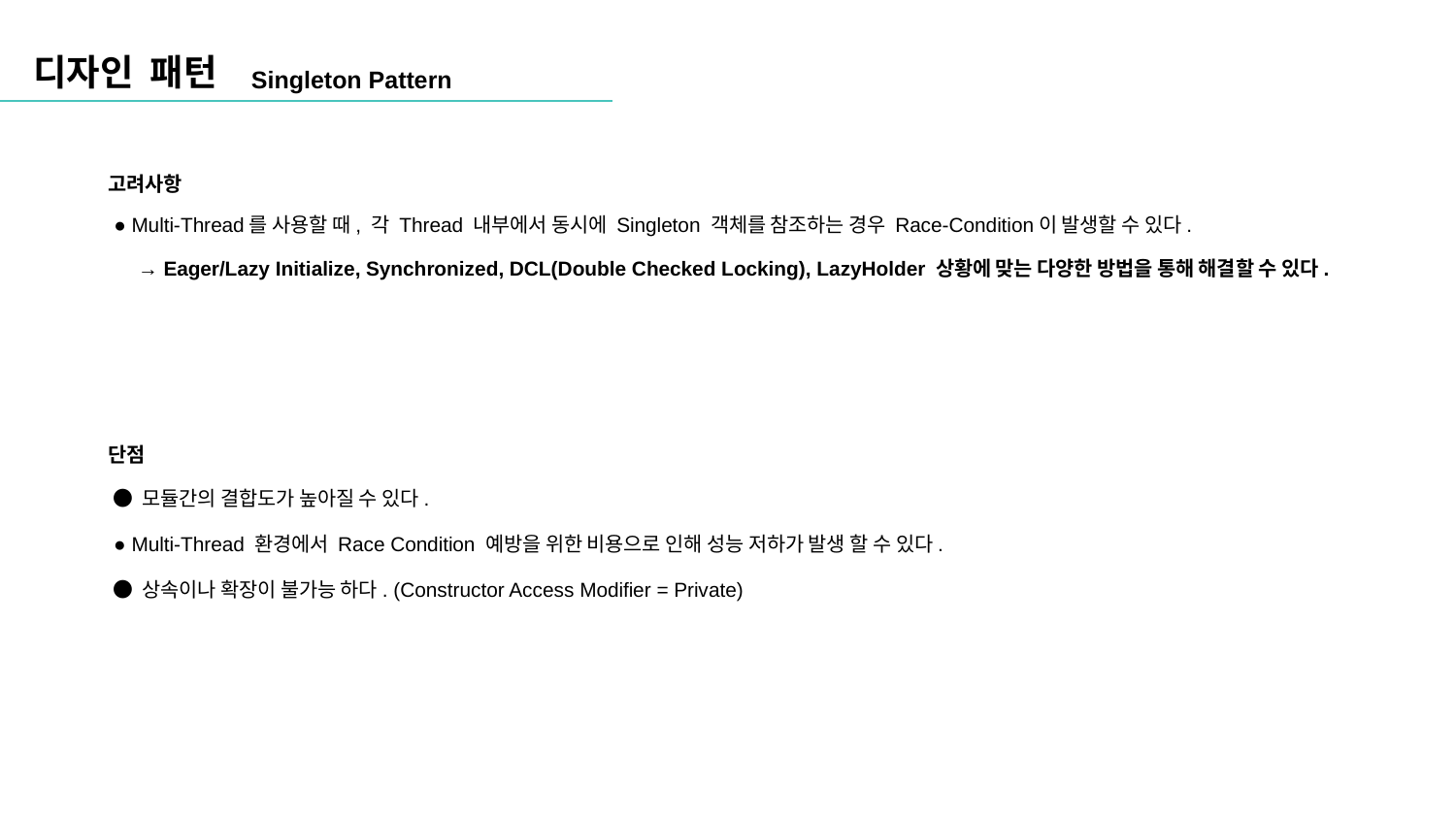

디자인  패턴
Singleton Pattern

고려사항
 ● Multi-Thread를 사용할 때, 각 Thread 내부에서 동시에 Singleton 객체를 참조하는 경우 Race-Condition이 발생할 수 있다.
→ Eager/Lazy Initialize, Synchronized, DCL(Double Checked Locking), LazyHolder 상황에 맞는 다양한 방법을 통해 해결할 수 있다.
단점
 ● 모듈간의 결합도가 높아질 수 있다.
 ● Multi-Thread 환경에서 Race Condition 예방을 위한 비용으로 인해 성능 저하가 발생 할 수 있다.
 ● 상속이나 확장이 불가능 하다. (Constructor Access Modifier = Private)